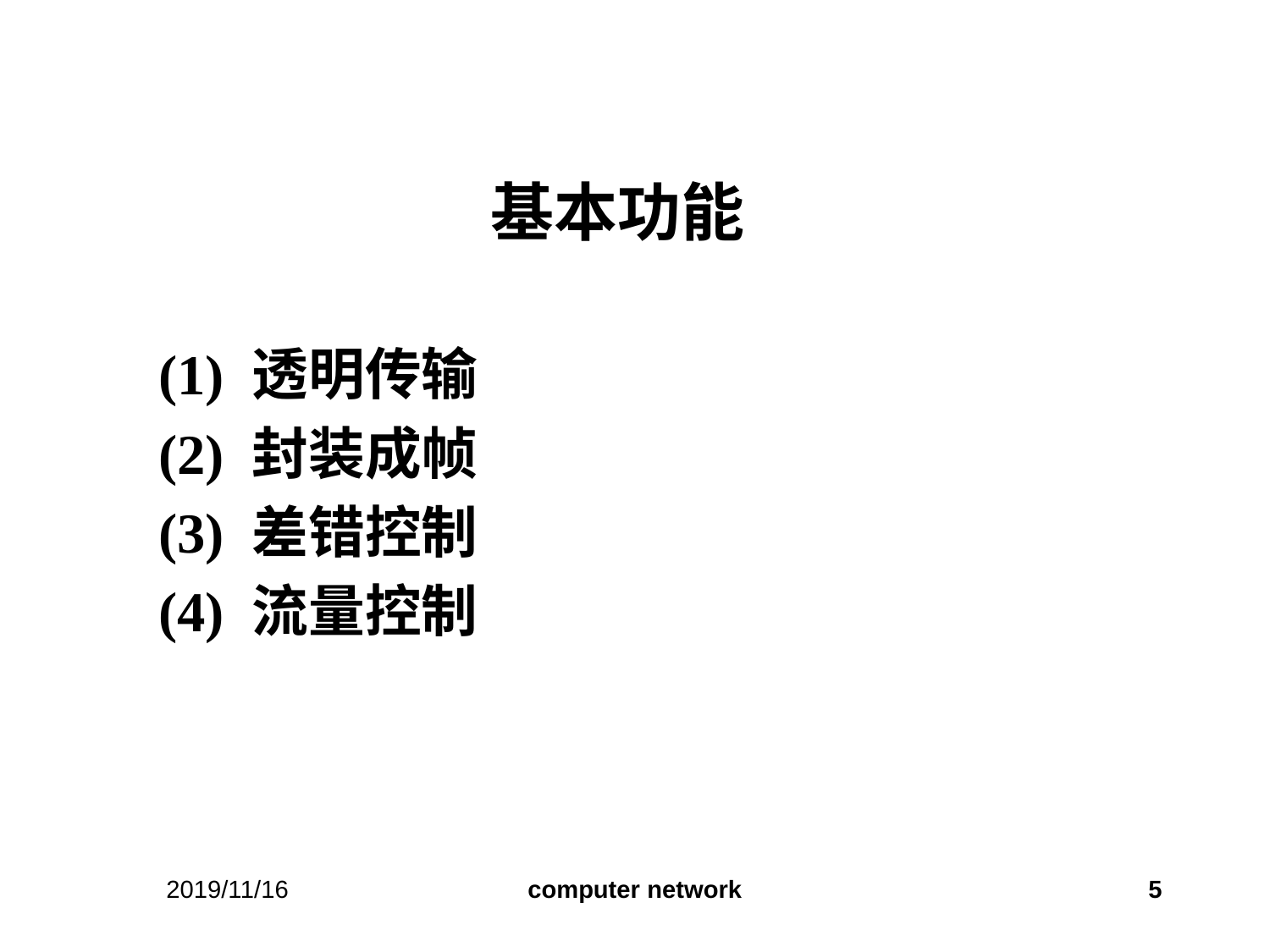

#
基本功能

(1) 透明传输
(2) 封装成帧
(3) 差错控制
(4) 流量控制

2019/11/16
computer network
5